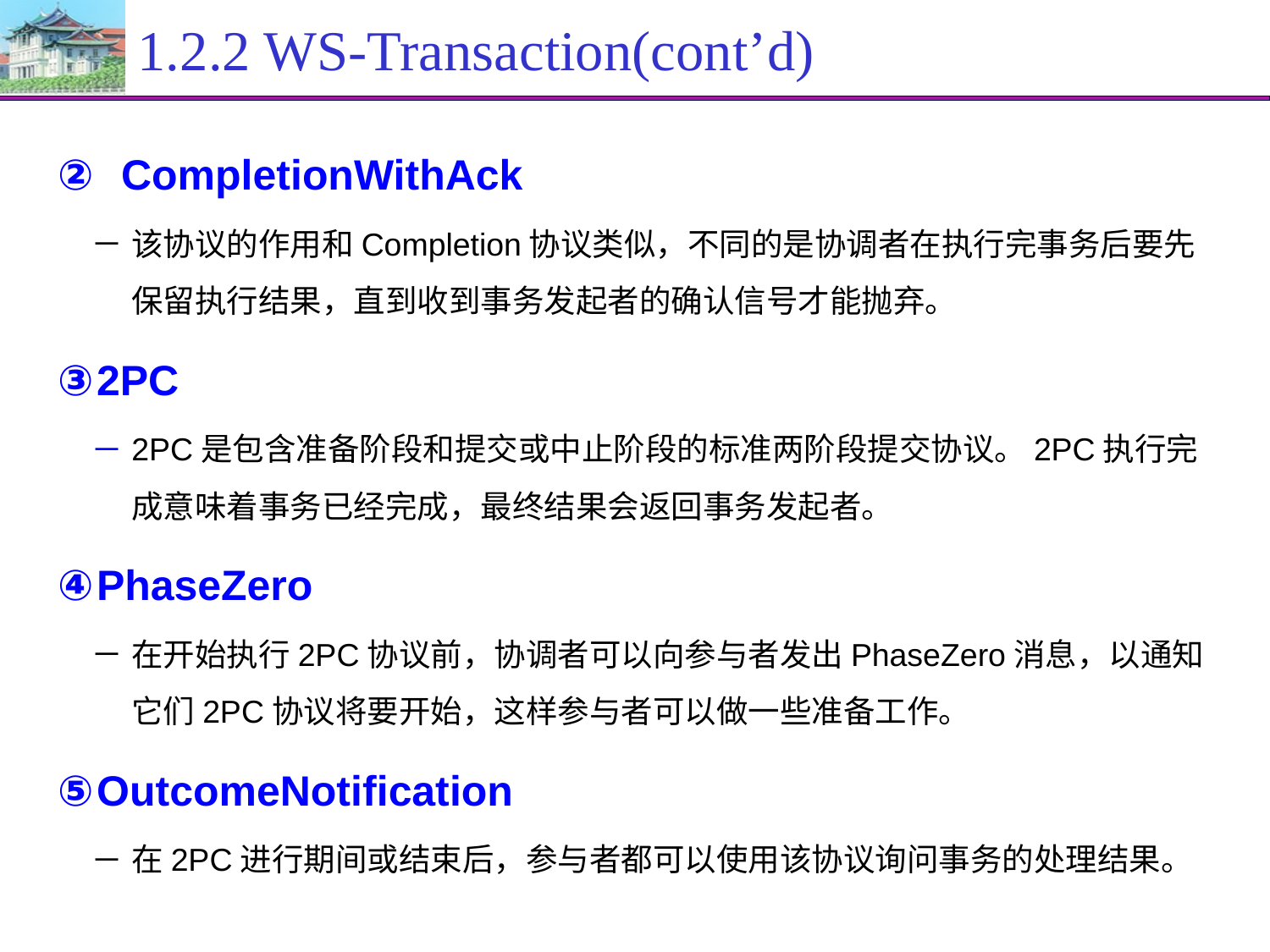

# 1.2.2 WS-Transaction(cont’d)
CompletionWithAck
该协议的作用和Completion协议类似，不同的是协调者在执行完事务后要先保留执行结果，直到收到事务发起者的确认信号才能抛弃。
2PC
2PC是包含准备阶段和提交或中止阶段的标准两阶段提交协议。2PC执行完成意味着事务已经完成，最终结果会返回事务发起者。
PhaseZero
在开始执行2PC协议前，协调者可以向参与者发出PhaseZero消息，以通知它们2PC协议将要开始，这样参与者可以做一些准备工作。
OutcomeNotification
在2PC进行期间或结束后，参与者都可以使用该协议询问事务的处理结果。